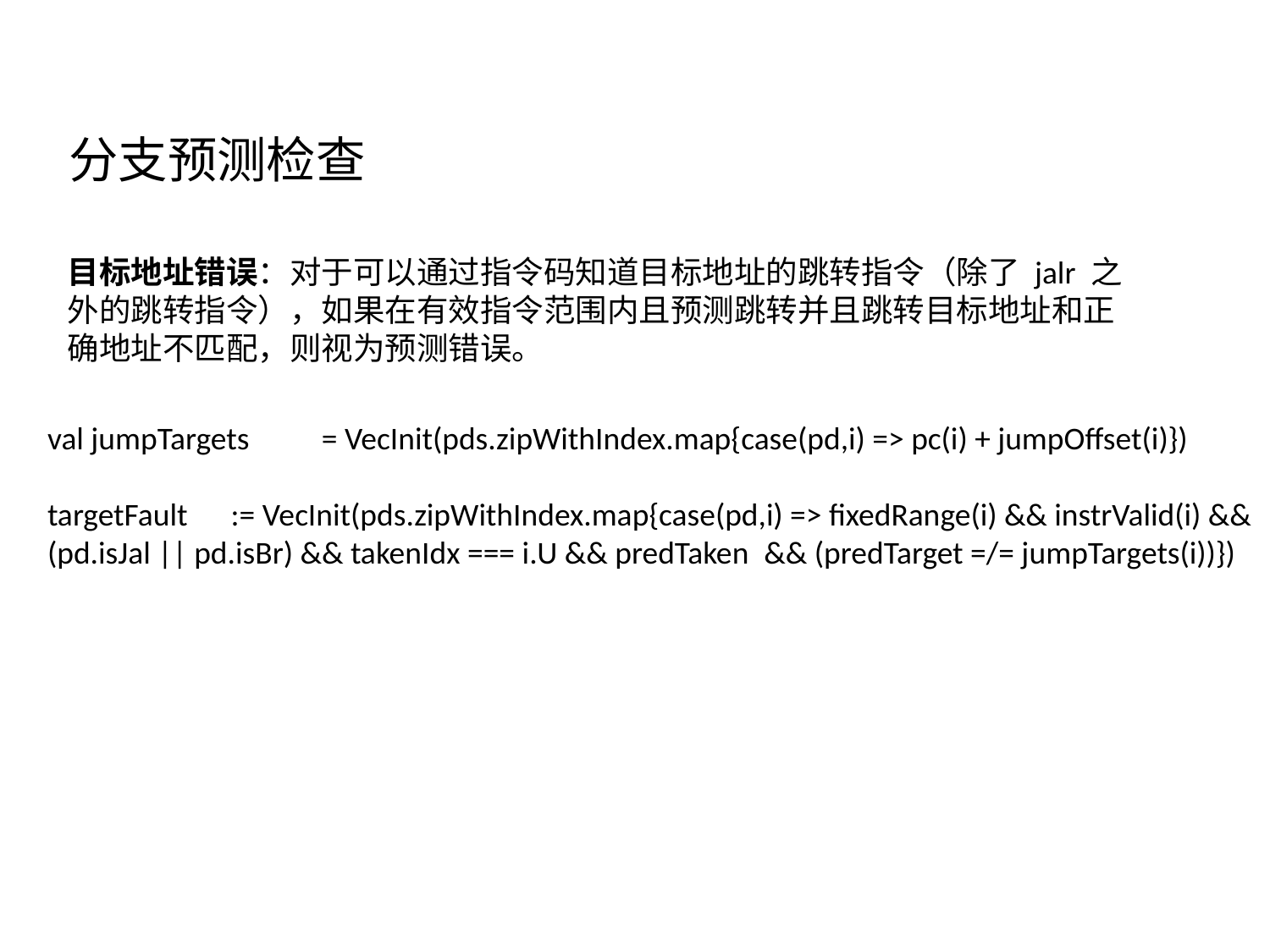

分支预测检查
目标地址错误：对于可以通过指令码知道目标地址的跳转指令（除了 jalr 之外的跳转指令），如果在有效指令范围内且预测跳转并且跳转目标地址和正确地址不匹配，则视为预测错误。
val jumpTargets          = VecInit(pds.zipWithIndex.map{case(pd,i) => pc(i) + jumpOffset(i)})

targetFault      := VecInit(pds.zipWithIndex.map{case(pd,i) => fixedRange(i) && instrValid(i) && (pd.isJal || pd.isBr) && takenIdx === i.U && predTaken  && (predTarget =/= jumpTargets(i))})